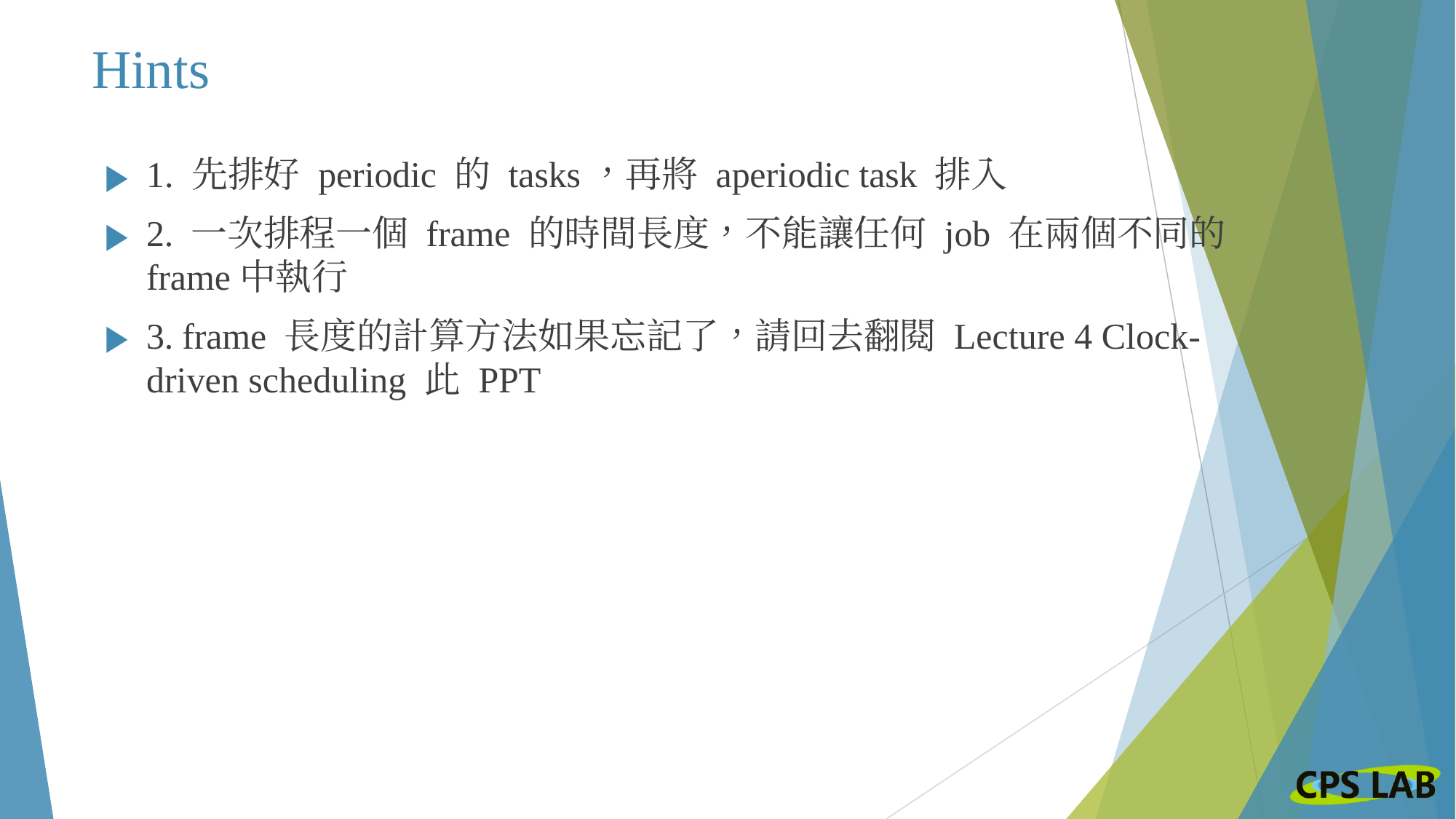

# Hints
1. 先排好 periodic 的 tasks，再將 aperiodic task 排入
2. 一次排程一個 frame 的時間長度，不能讓任何 job 在兩個不同的frame中執行
3. frame 長度的計算方法如果忘記了，請回去翻閱 Lecture 4 Clock-driven scheduling 此 PPT